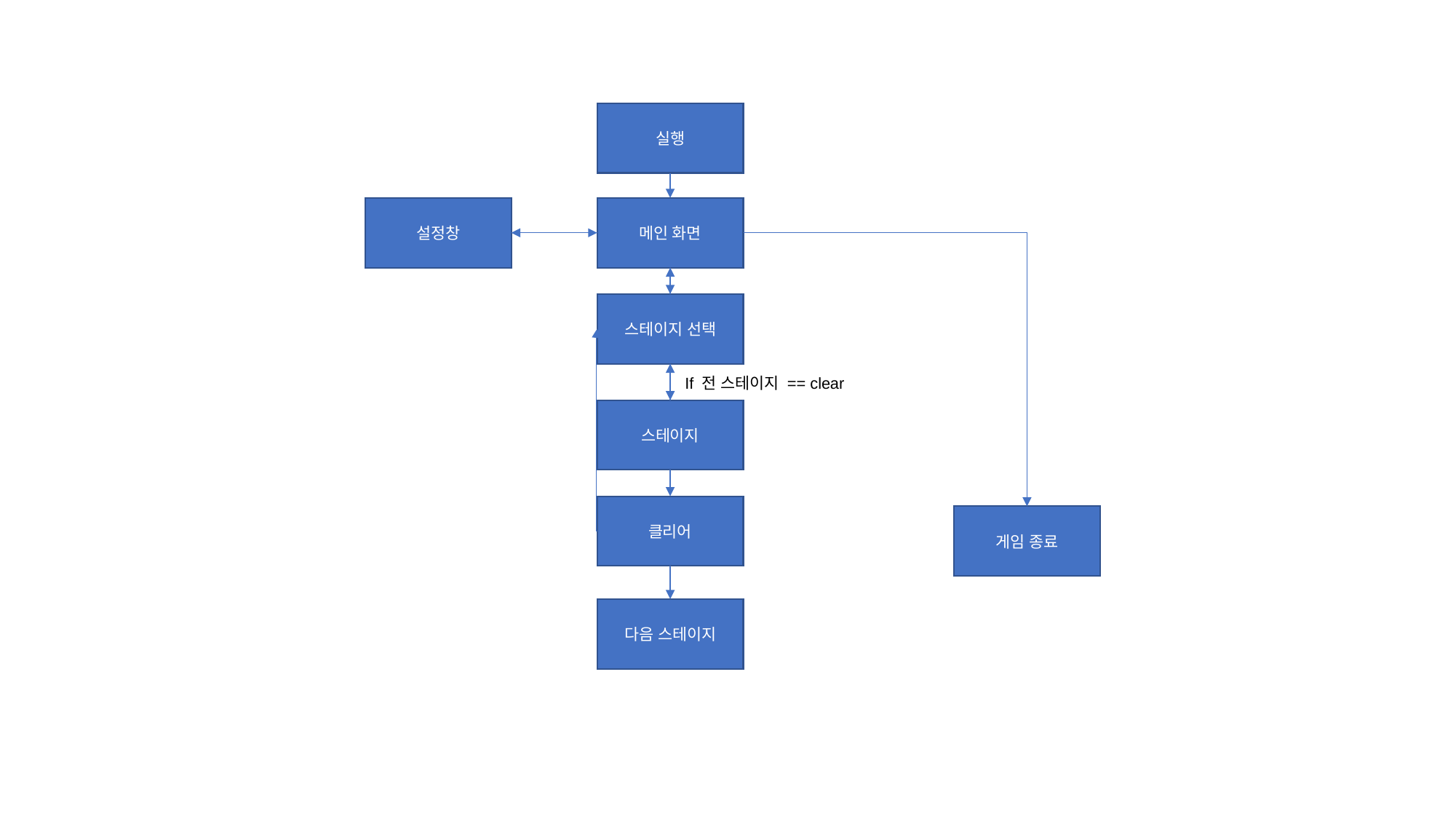

실행
설정창
메인 화면
스테이지 선택
If 전 스테이지 == clear
스테이지
클리어
게임 종료
다음 스테이지